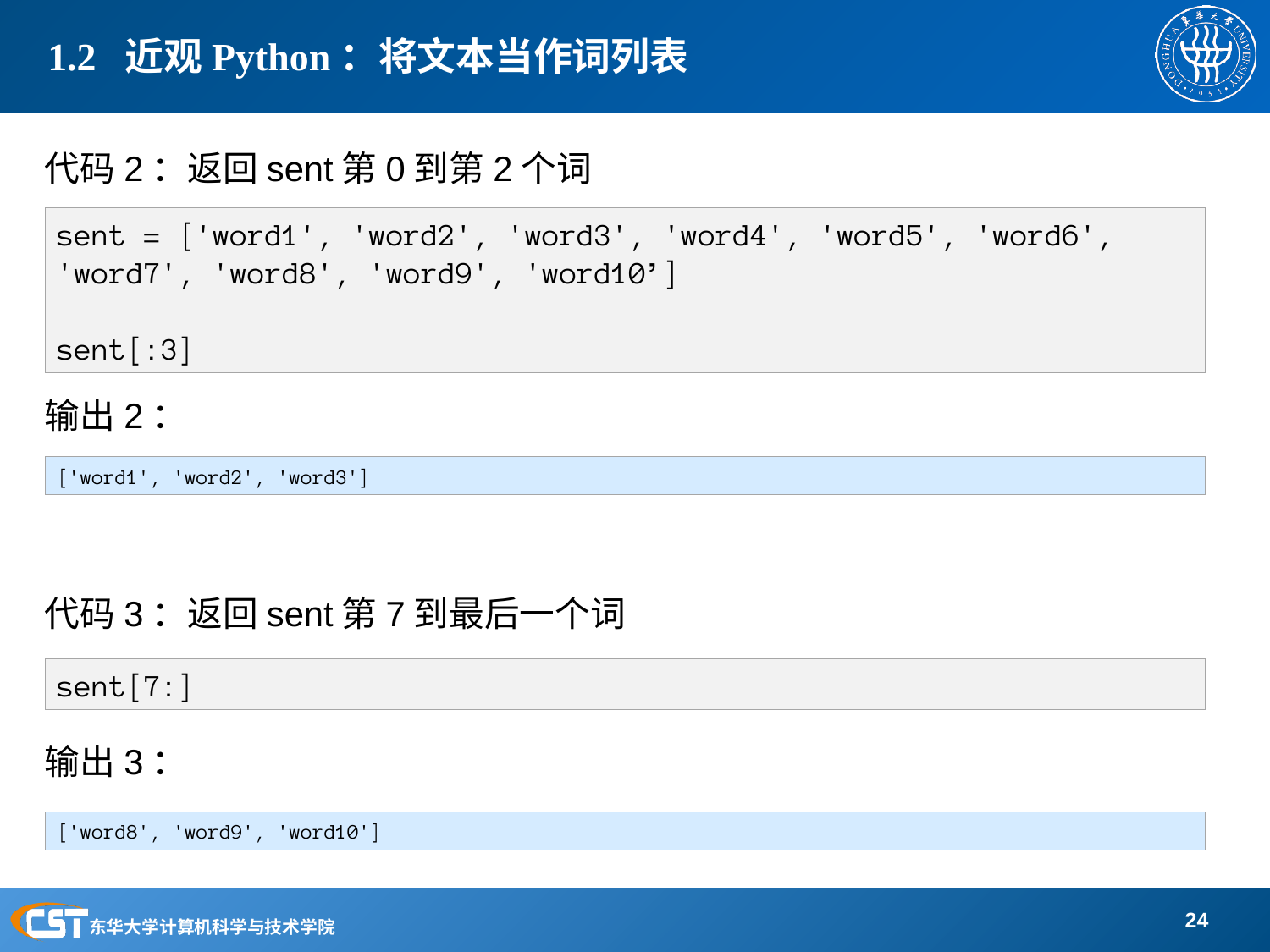

# 1.2  近观Python：将文本当作词列表
代码2：返回sent第0到第2个词

输出2：

代码3：返回sent第7到最后一个词

输出3：

sent = ['word1', 'word2', 'word3', 'word4', 'word5', 'word6', 'word7', 'word8', 'word9', 'word10’]

sent[:3]
['word1', 'word2', 'word3']
sent[7:]
['word8', 'word9', 'word10']